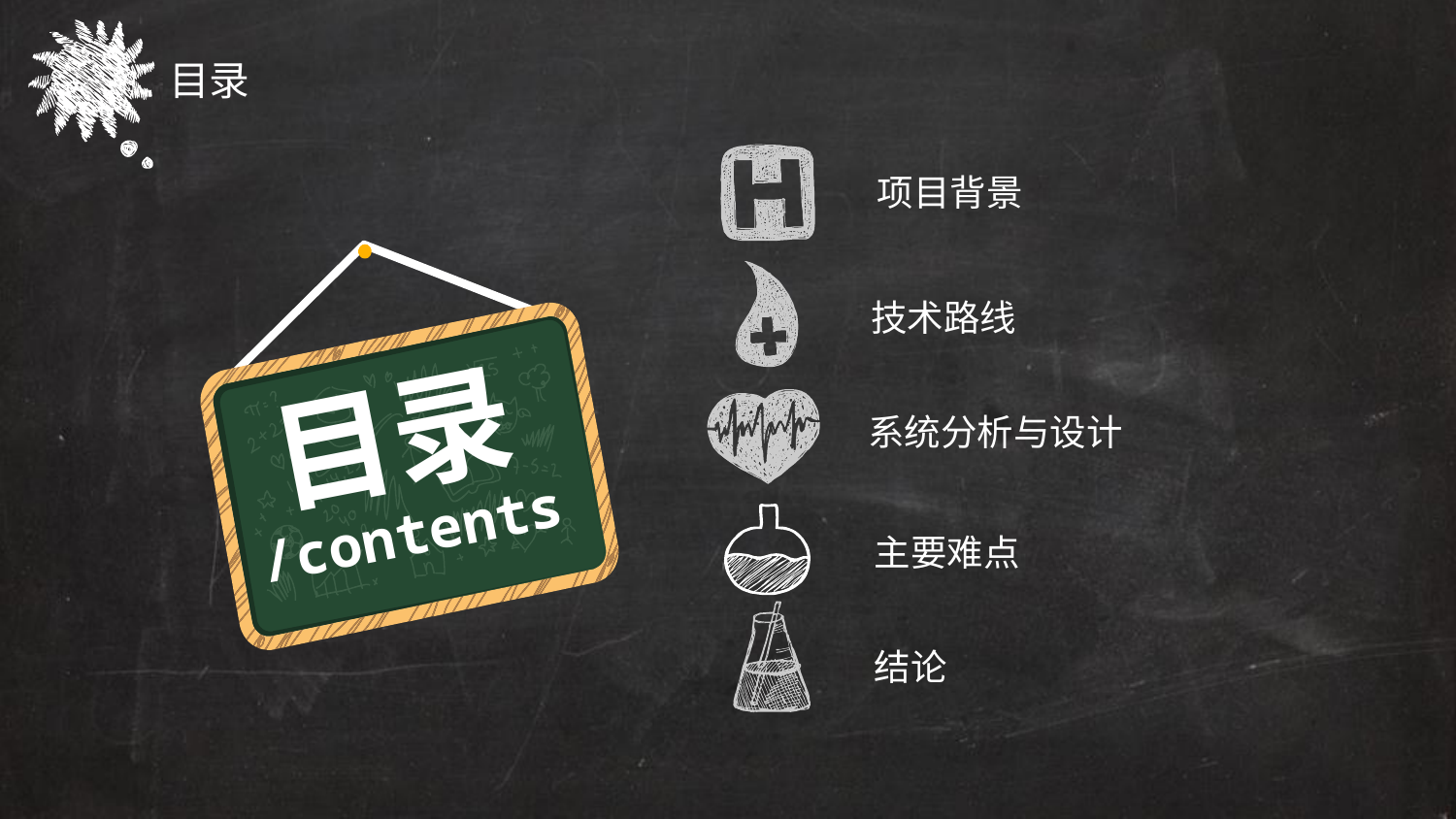

目录

项目背景

技术路线

系统分析与设计
目录
/contents

主要难点

结论